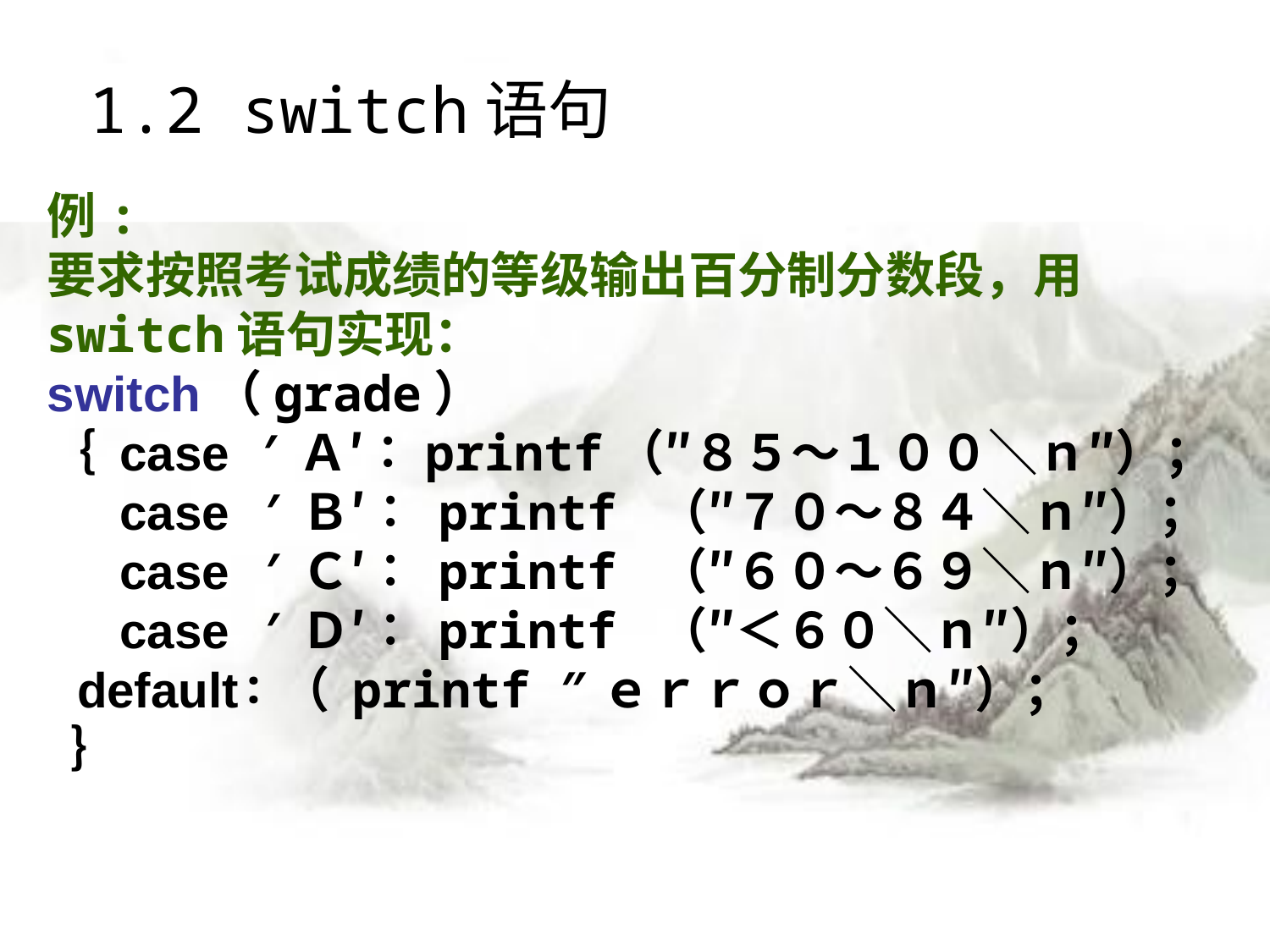

# 1.2 switch语句
例:
要求按照考试成绩的等级输出百分制分数段，用
switch语句实现：
switch（grade）
｛ case  ′Ａ′∶printf（″８５～１００＼ｎ″）；
　 case ′Ｂ′∶ printf （″７０～８４＼ｎ″）；
　 case ′Ｃ′∶ printf （″６０～６９＼ｎ″）；
　 case ′Ｄ′∶ printf （″＜６０＼ｎ″）；
 default∶（ printf ″ｅｒｒｏｒ＼ｎ″）；
 ｝